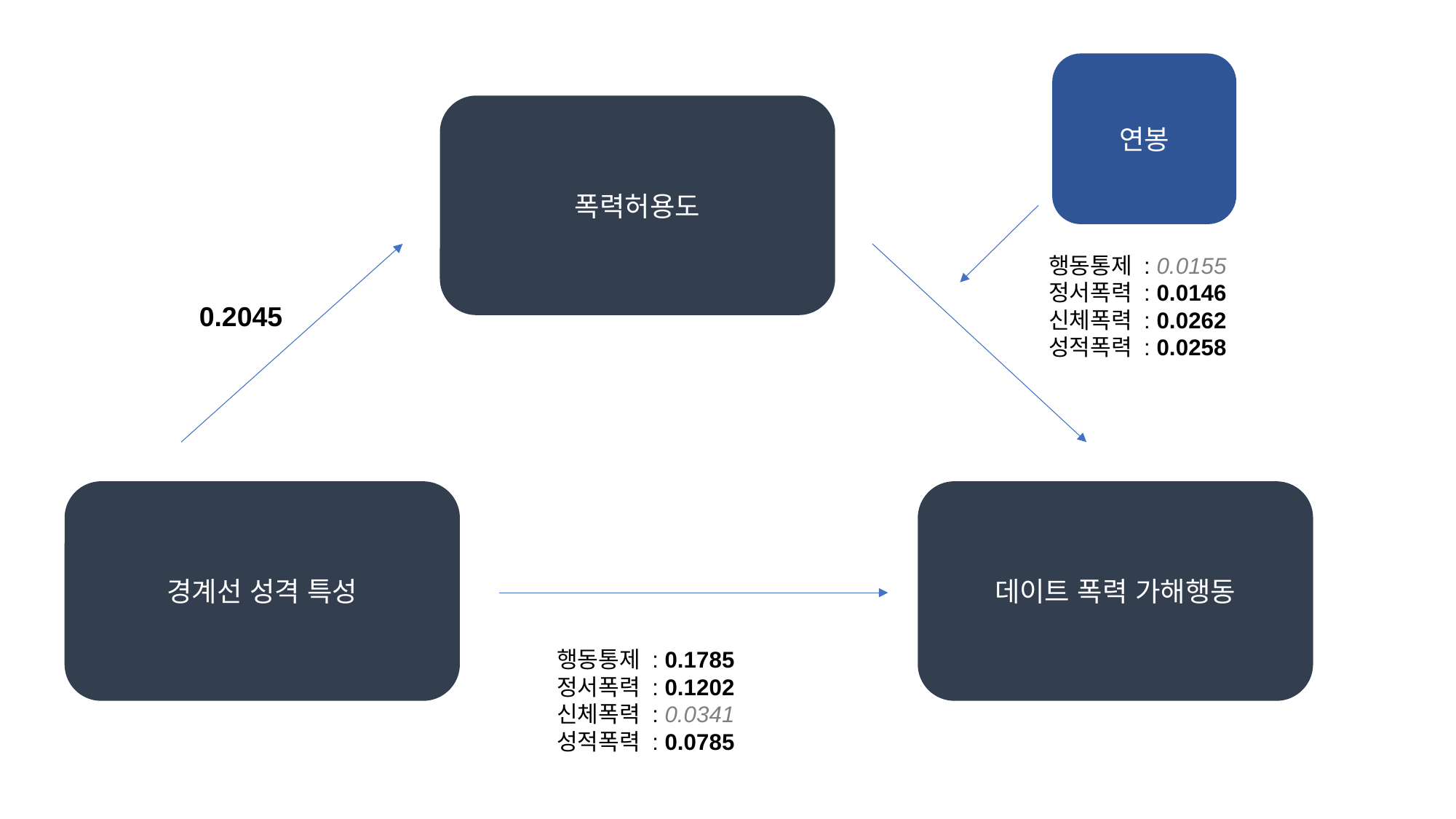

연봉
폭력허용도
행동통제 : 0.0155
정서폭력 : 0.0146
신체폭력 : 0.0262
성적폭력 : 0.0258
0.2045
경계선 성격 특성
데이트 폭력 가해행동
행동통제 : 0.1785
정서폭력 : 0.1202
신체폭력 : 0.0341
성적폭력 : 0.0785